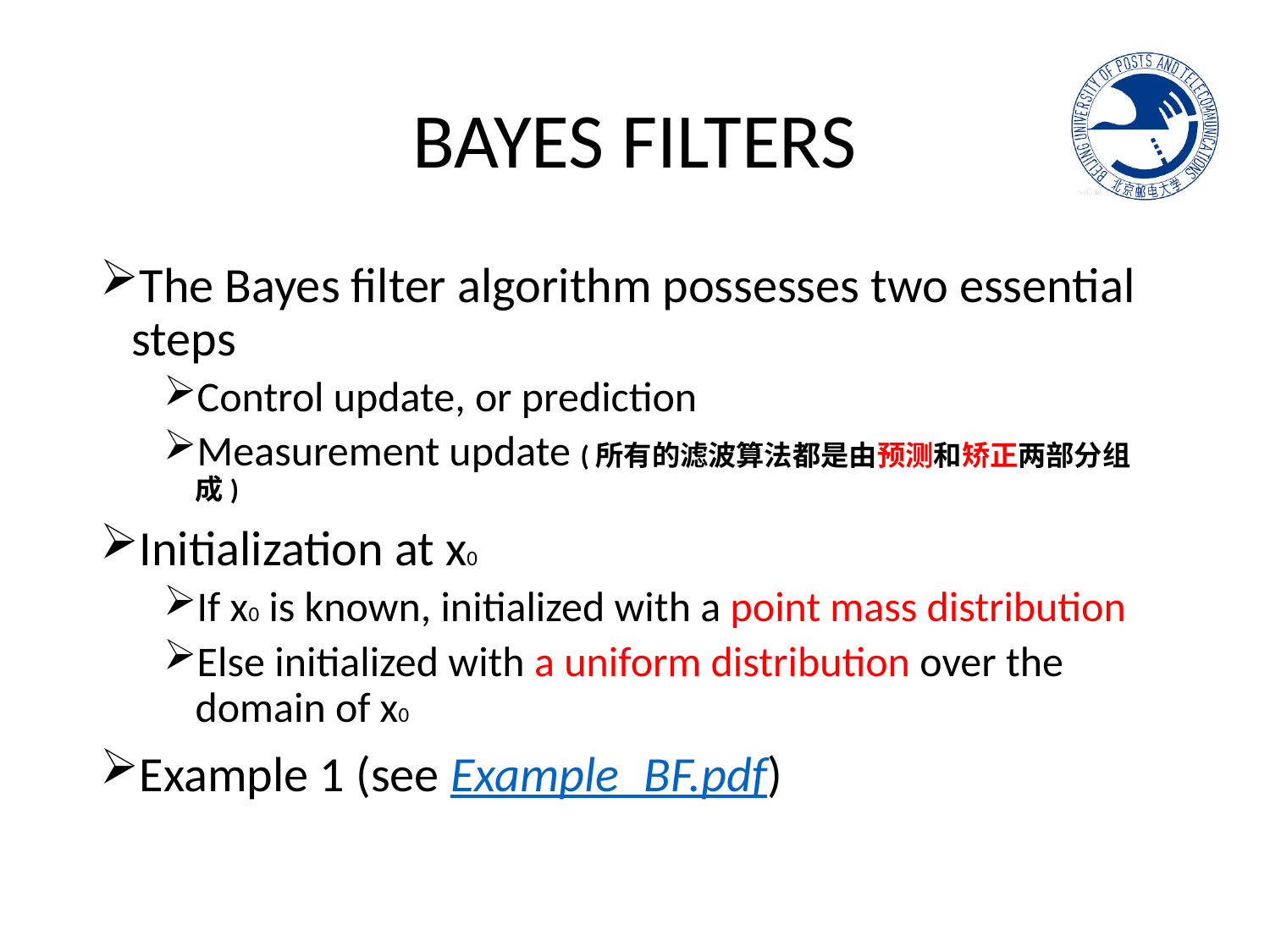

# BAYES FILTERS
The Bayes filter algorithm possesses two essential steps
Control update, or prediction
Measurement update (所有的滤波算法都是由预测和矫正两部分组成)
Initialization at x0
If x0 is known, initialized with a point mass distribution
Else initialized with a uniform distribution over the domain of x0
Example 1 (see Example_BF.pdf)